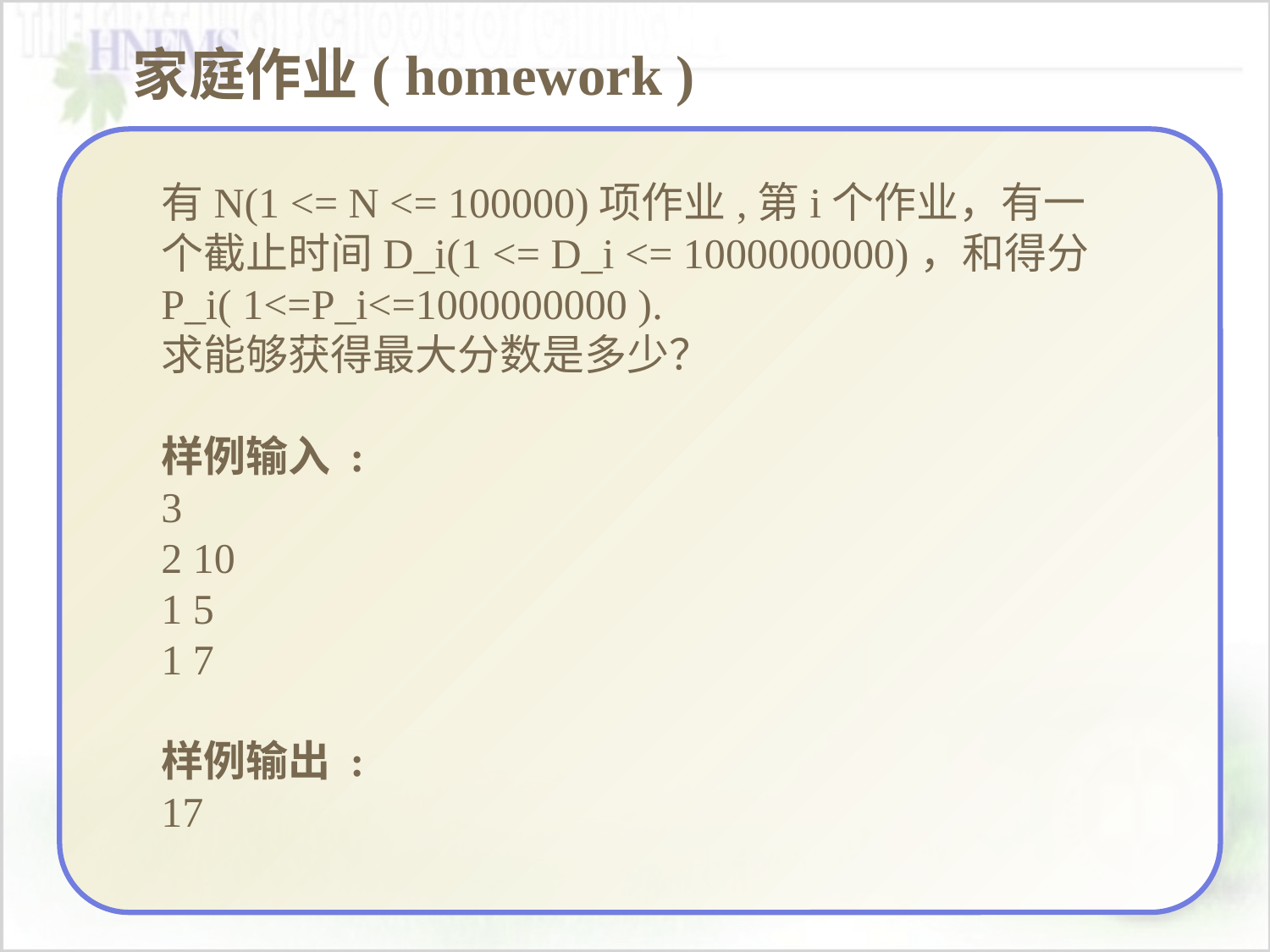

家庭作业( homework )

有N(1 <= N <= 100000)项作业,第i个作业，有一个截止时间D_i(1 <= D_i <= 1000000000)，和得分P_i( 1<=P_i<=1000000000 ).
求能够获得最大分数是多少？

样例输入 :
3
2 10
1 5
1 7

样例输出 :
17